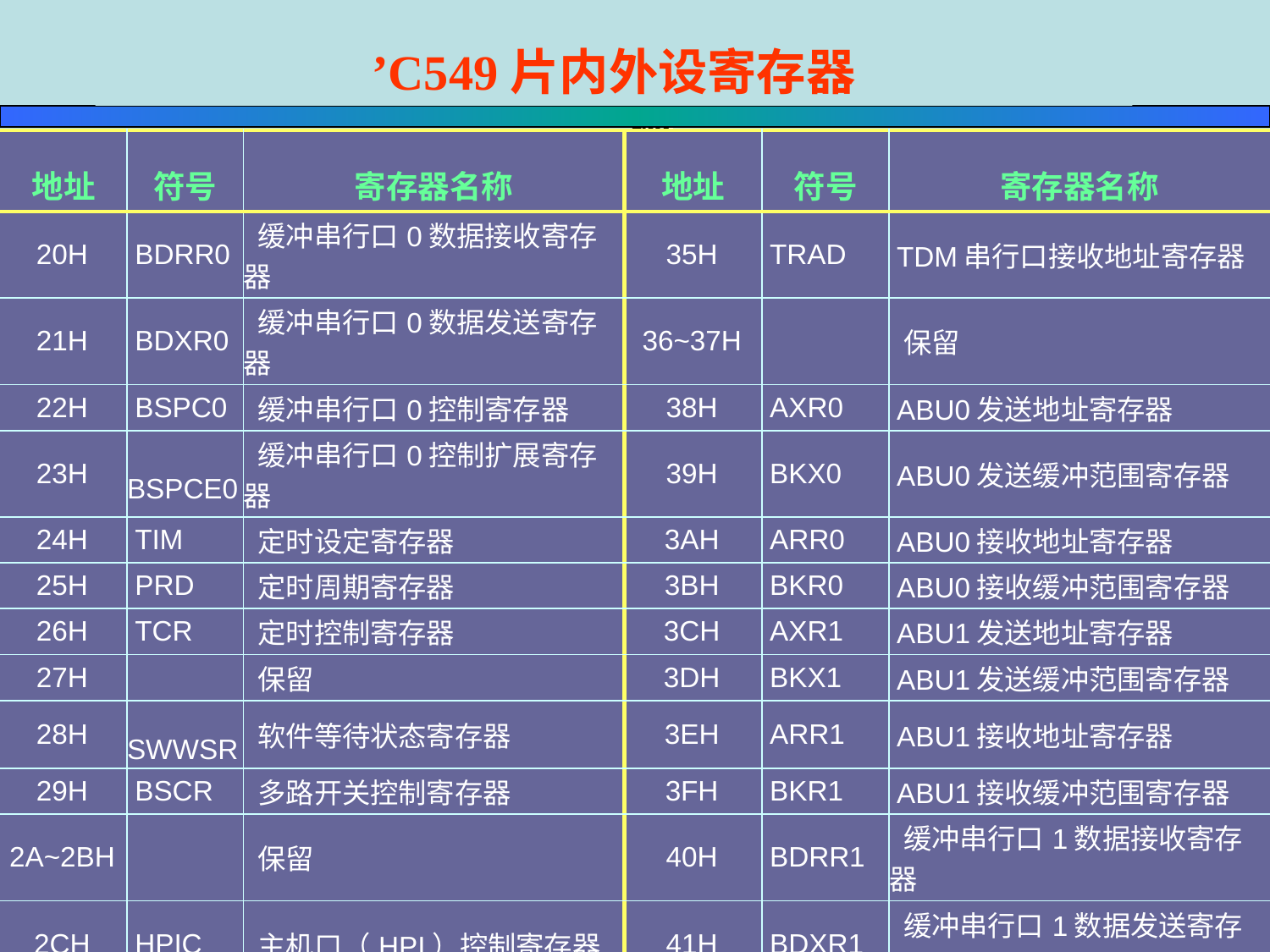

# ’C549片内外设寄存器
第2章 TMS320C54x的硬件结构

| 地址 | 符号 | 寄存器名称 | 地址 | 符号 | 寄存器名称 |
| --- | --- | --- | --- | --- | --- |
| 20H | BDRR0 | 缓冲串行口0数据接收寄存器 | 35H | TRAD | TDM串行口接收地址寄存器 |
| 21H | BDXR0 | 缓冲串行口0数据发送寄存器 | 36~37H |  | 保留 |
| 22H | BSPC0 | 缓冲串行口0控制寄存器 | 38H | AXR0 | ABU0发送地址寄存器 |
| 23H | BSPCE0 | 缓冲串行口0控制扩展寄存器 | 39H | BKX0 | ABU0发送缓冲范围寄存器 |
| 24H | TIM | 定时设定寄存器 | 3AH | ARR0 | ABU0接收地址寄存器 |
| 25H | PRD | 定时周期寄存器 | 3BH | BKR0 | ABU0接收缓冲范围寄存器 |
| 26H | TCR | 定时控制寄存器 | 3CH | AXR1 | ABU1发送地址寄存器 |
| 27H |  | 保留 | 3DH | BKX1 | ABU1发送缓冲范围寄存器 |
| 28H | SWWSR | 软件等待状态寄存器 | 3EH | ARR1 | ABU1接收地址寄存器 |
| 29H | BSCR | 多路开关控制寄存器 | 3FH | BKR1 | ABU1接收缓冲范围寄存器 |
| 2A~2BH |  | 保留 | 40H | BDRR1 | 缓冲串行口1数据接收寄存器 |
| 2CH | HPIC | 主机口（HPI）控制寄存器 | 41H | BDXR1 | 缓冲串行口1数据发送寄存器 |
| 2D~2FH |  | 保留 | 42H | BSPC1 | 缓冲串行口1控制寄存器 |
| 30H | TRCV | TDM串行口数据接收寄存器 | 43H | BSPCE1 | 缓冲串行口1控制扩展寄存器 |
| 31H | TDXR | TDM串行口数据发送寄存器 | 44~57H |  | 保留 |
| 32H | TSPC | TDM串行口控制寄存器 | 58H | CLKMD | 时钟模式寄存器 |
| 33H | TCSR | TDM串行口通道选择寄存器 | 59~5FH |  | 保留 |
| 34H | TRTA | TDM串行口接收发送寄存器 |  |  |  |
2．存储器映像寄存器
    片内外设寄存器存在于一个专用的外设总线结构中，它可以发送数据至外设总线或者从外设中接收数据。设置或清除寄存器的控制位可以激活、屏蔽或者重新配置外设状态。
    不同型号的芯片具有不同的片内外设寄存器。
104